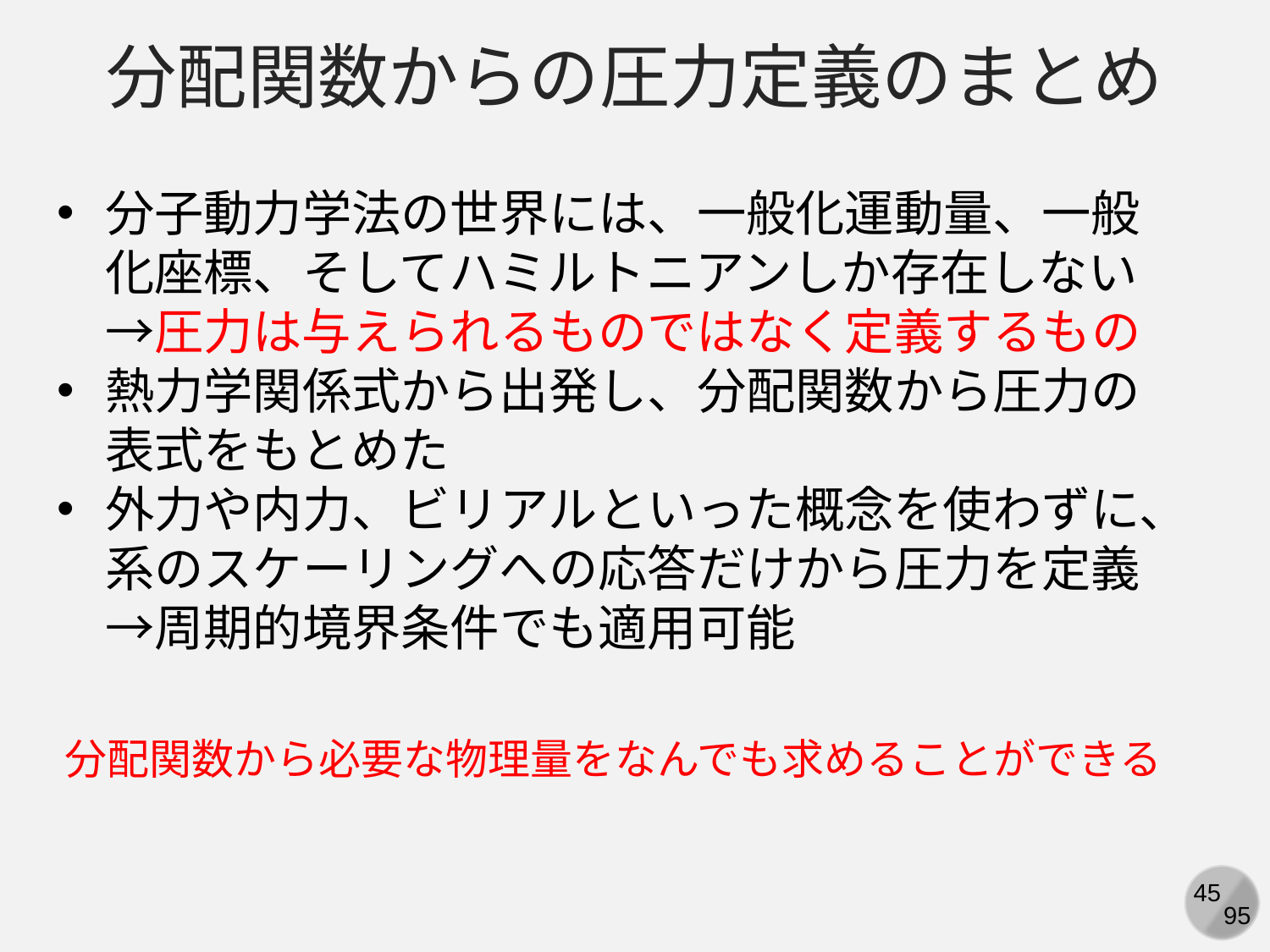

分配関数からの圧力定義のまとめ
分子動力学法の世界には、一般化運動量、一般化座標、そしてハミルトニアンしか存在しない→圧力は与えられるものではなく定義するもの
熱力学関係式から出発し、分配関数から圧力の表式をもとめた
外力や内力、ビリアルといった概念を使わずに、系のスケーリングへの応答だけから圧力を定義→周期的境界条件でも適用可能
分配関数から必要な物理量をなんでも求めることができる